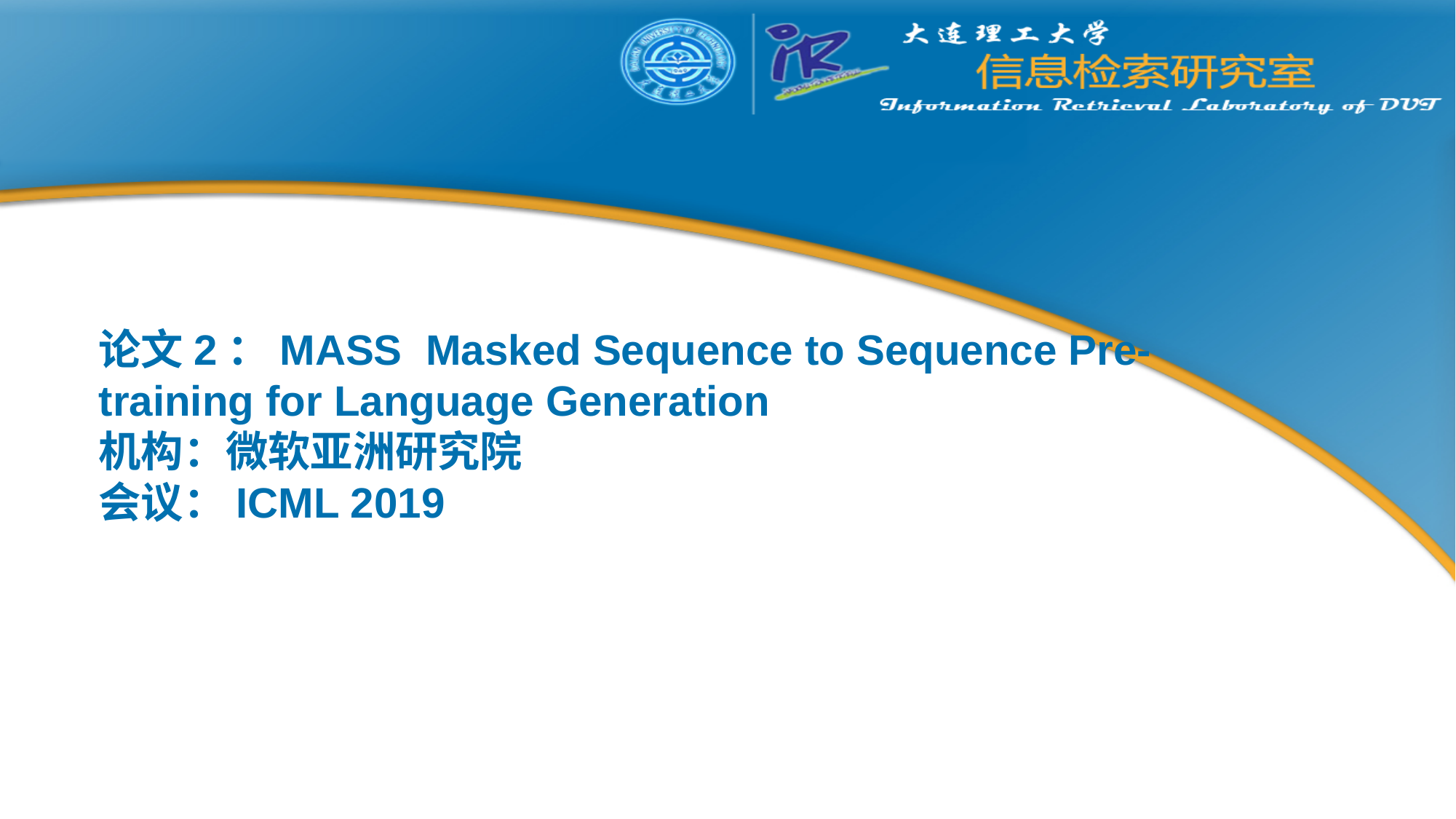

# 论文2：MASS  Masked Sequence to Sequence Pre-training for Language Generation 机构：微软亚洲研究院 会议：ICML 2019